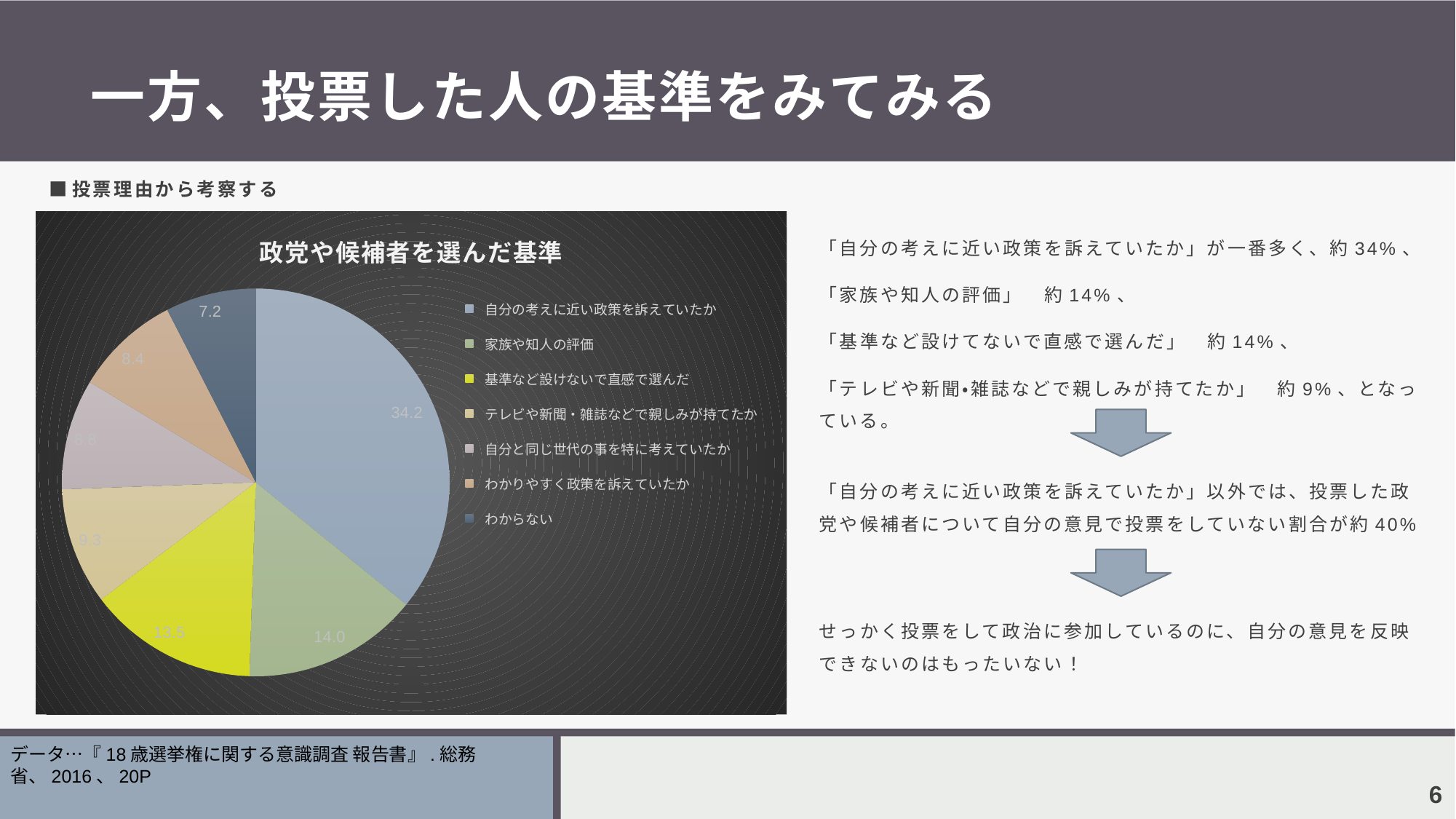

# 一方、投票した人の基準をみてみる
■投票理由から考察する

### Chart: 政党や候補者を選んだ基準

| Category |  |
|---|---|
|  自分の考えに近い政策を訴えていたか | 34.2 |
|  家族や知人の評価 | 14.0 |
|  基準など設けないで直感で選んだ | 13.5 |
|  テレビや新聞・雑誌などで親しみが持てたか | 9.3 |
|  自分と同じ世代の事を特に考えていたか | 8.8 |
|  わかりやすく政策を訴えていたか | 8.4 |
|  わからない | 7.2 |
「自分の考えに近い政策を訴えていたか」が一番多く、約34%、
「家族や知人の評価」　約14%、
「基準など設けてないで直感で選んだ」　約14%、
「テレビや新聞・雑誌などで親しみが持てたか」　約9%、となっている。

「自分の考えに近い政策を訴えていたか」以外では、投票した政党や候補者について自分の意見で投票をしていない割合が約40%

せっかく投票をして政治に参加しているのに、自分の意見を反映できないのはもったいない！
データ…『18歳選挙権に関する意識調査 報告書』.総務省、2016、20P

6